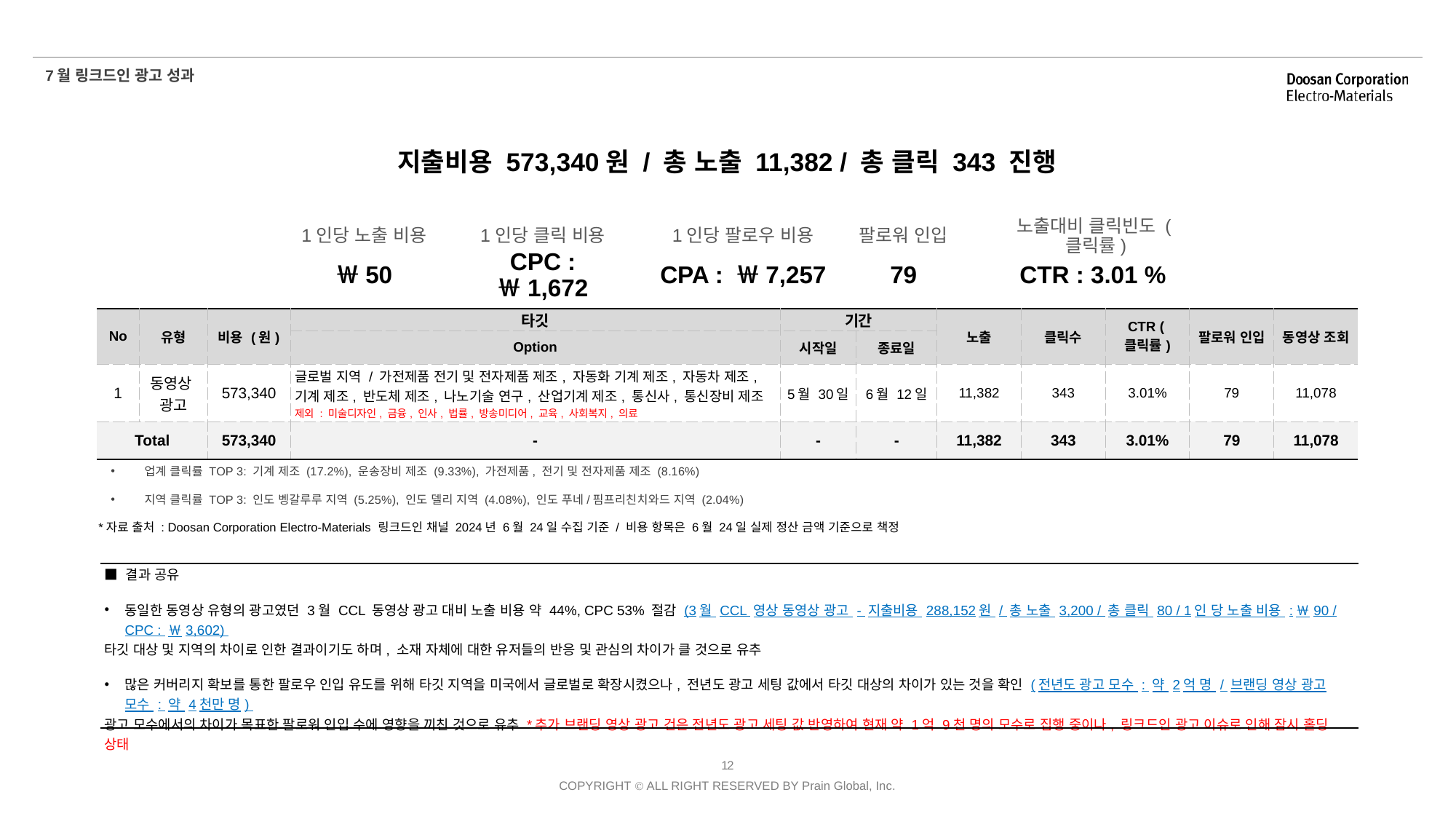

7월 링크드인 광고 성과
지출비용 573,340원 / 총 노출 11,382 / 총 클릭 343 진행
1인당 노출 비용
1인당 클릭 비용
1인당 팔로우 비용
팔로워 인입
노출대비 클릭빈도 (클릭률)
￦50
CPC : ￦1,672
CPA : ￦7,257
79
CTR : 3.01 %
| No | 유형 | 비용 (원) | 타깃 | 기간 |  | 노출 | 클릭수 | CTR (클릭률) | 팔로워 인입 | 동영상 조회 |
| --- | --- | --- | --- | --- | --- | --- | --- | --- | --- | --- |
|  |  |  | Option | 시작일 | 종료일 |  |  |  |  |  |
| 1 | 동영상 광고 | 573,340 | 글로벌 지역 / 가전제품 전기 및 전자제품 제조, 자동화 기계 제조, 자동차 제조, 기계 제조, 반도체 제조, 나노기술 연구, 산업기계 제조, 통신사, 통신장비 제조 제외 : 미술디자인, 금융, 인사, 법률, 방송미디어, 교육, 사회복지, 의료 | 5월 30일 | 6월 12일 | 11,382 | 343 | 3.01% | 79 | 11,078 |
| Total |  | 573,340 | - | - | - | 11,382 | 343 | 3.01% | 79 | 11,078 |
업계 클릭률 TOP 3: 기계 제조 (17.2%), 운송장비 제조 (9.33%), 가전제품, 전기 및 전자제품 제조 (8.16%)

지역 클릭률 TOP 3: 인도 벵갈루루 지역 (5.25%), 인도 델리 지역 (4.08%), 인도 푸네/핌프리친치와드 지역 (2.04%)
*자료 출처 : Doosan Corporation Electro-Materials 링크드인 채널 2024년 6월 24일 수집 기준 / 비용 항목은 6월 24일 실제 정산 금액 기준으로 책정
| ■ 결과 공유 동일한 동영상 유형의 광고였던 3월 CCL 동영상 광고 대비 노출 비용 약 44%, CPC 53% 절감 (3월 CCL 영상 동영상 광고 - 지출비용 288,152원 / 총 노출 3,200 / 총 클릭 80 / 1인 당 노출 비용 :￦90 / CPC : ￦3,602) 타깃 대상 및 지역의 차이로 인한 결과이기도 하며, 소재 자체에 대한 유저들의 반응 및 관심의 차이가 클 것으로 유추 많은 커버리지 확보를 통한 팔로우 인입 유도를 위해 타깃 지역을 미국에서 글로벌로 확장시켰으나, 전년도 광고 세팅 값에서 타깃 대상의 차이가 있는 것을 확인 (전년도 광고 모수 : 약 2억 명 / 브랜딩 영상 광고 모수 : 약 4천만 명) 광고 모수에서의 차이가 목표한 팔로워 인입 수에 영향을 끼친 것으로 유추 \*추가 브랜딩 영상 광고 건은 전년도 광고 세팅 값 반영하여 현재 약 1억 9천 명의 모수로 집행 중이나, 링크드인 광고 이슈로 인해 잠시 홀딩 상태 |
| --- |